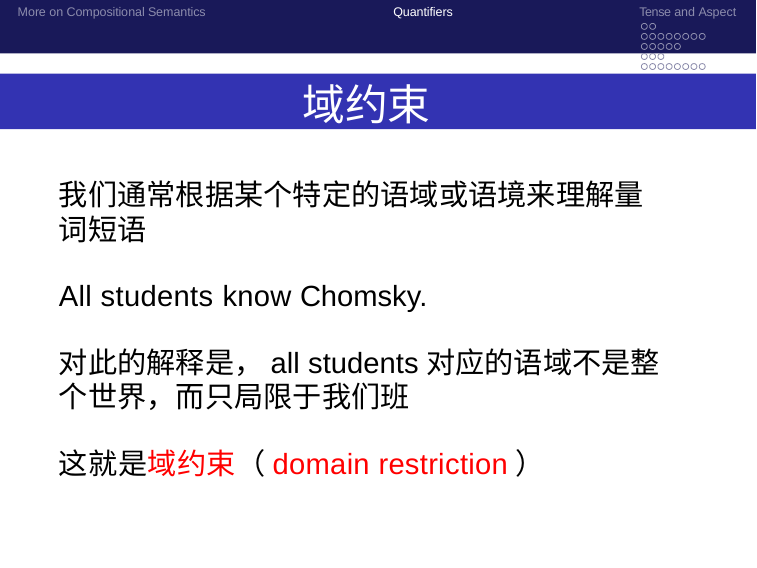

More on Compositional Semantics
Quantifiers
Tense and Aspect

          域约束
我们通常根据某个特定的语域或语境来理解量词短语
All students know Chomsky.
对此的解释是，all students对应的语域不是整个世界，而只局限于我们班
这就是域约束（domain restriction）